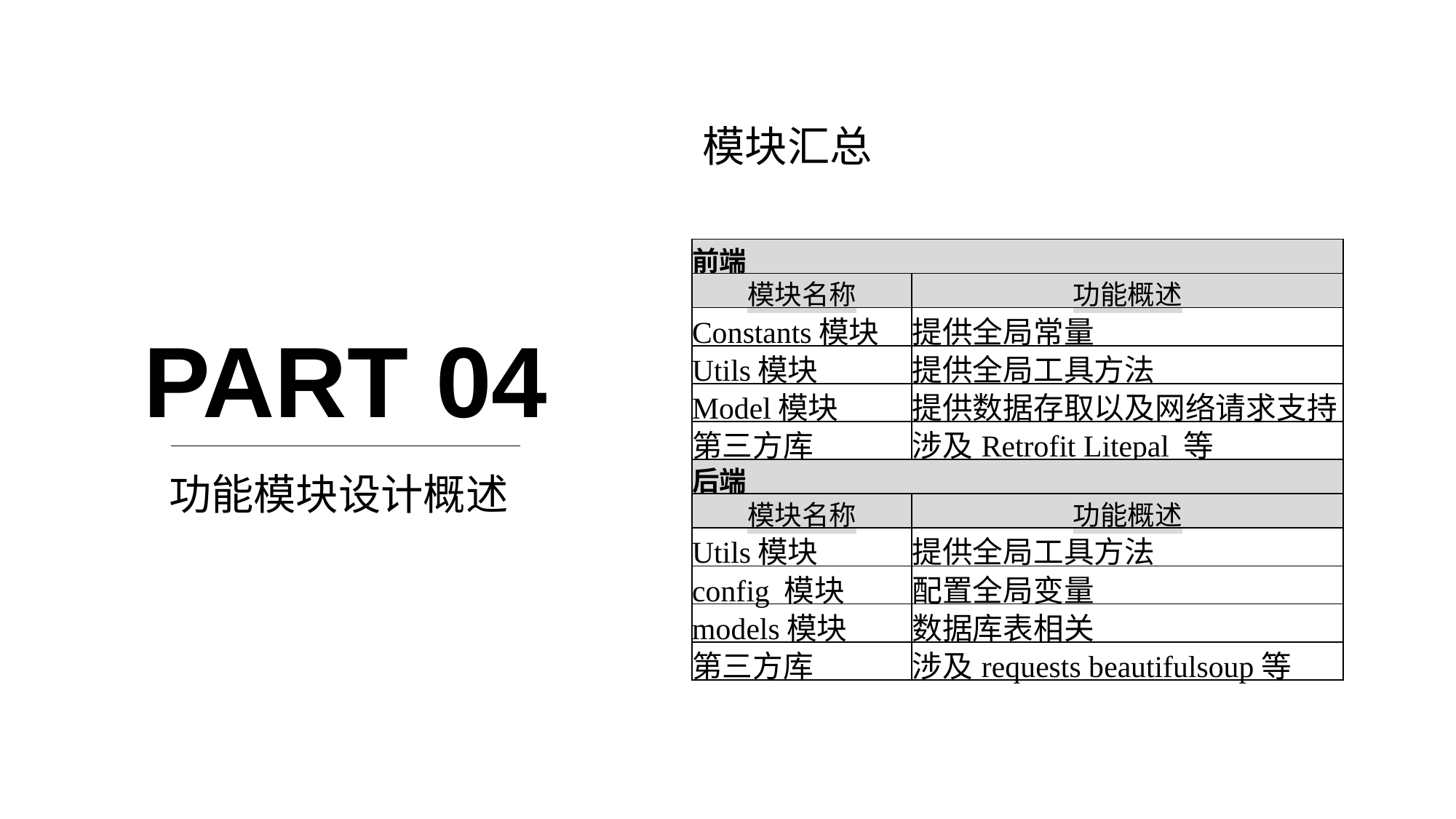

模块汇总
| 前端 |  |
| --- | --- |
| 模块名称 | 功能概述 |
| Constants模块 | 提供全局常量 |
| Utils模块 | 提供全局工具方法 |
| Model模块 | 提供数据存取以及网络请求支持 |
| 第三方库 | 涉及Retrofit Litepal 等 |
| 后端 |  |
| 模块名称 | 功能概述 |
| Utils模块 | 提供全局工具方法 |
| config 模块 | 配置全局变量 |
| models模块 | 数据库表相关 |
| 第三方库 | 涉及requests beautifulsoup等 |
PART 04
功能模块设计概述